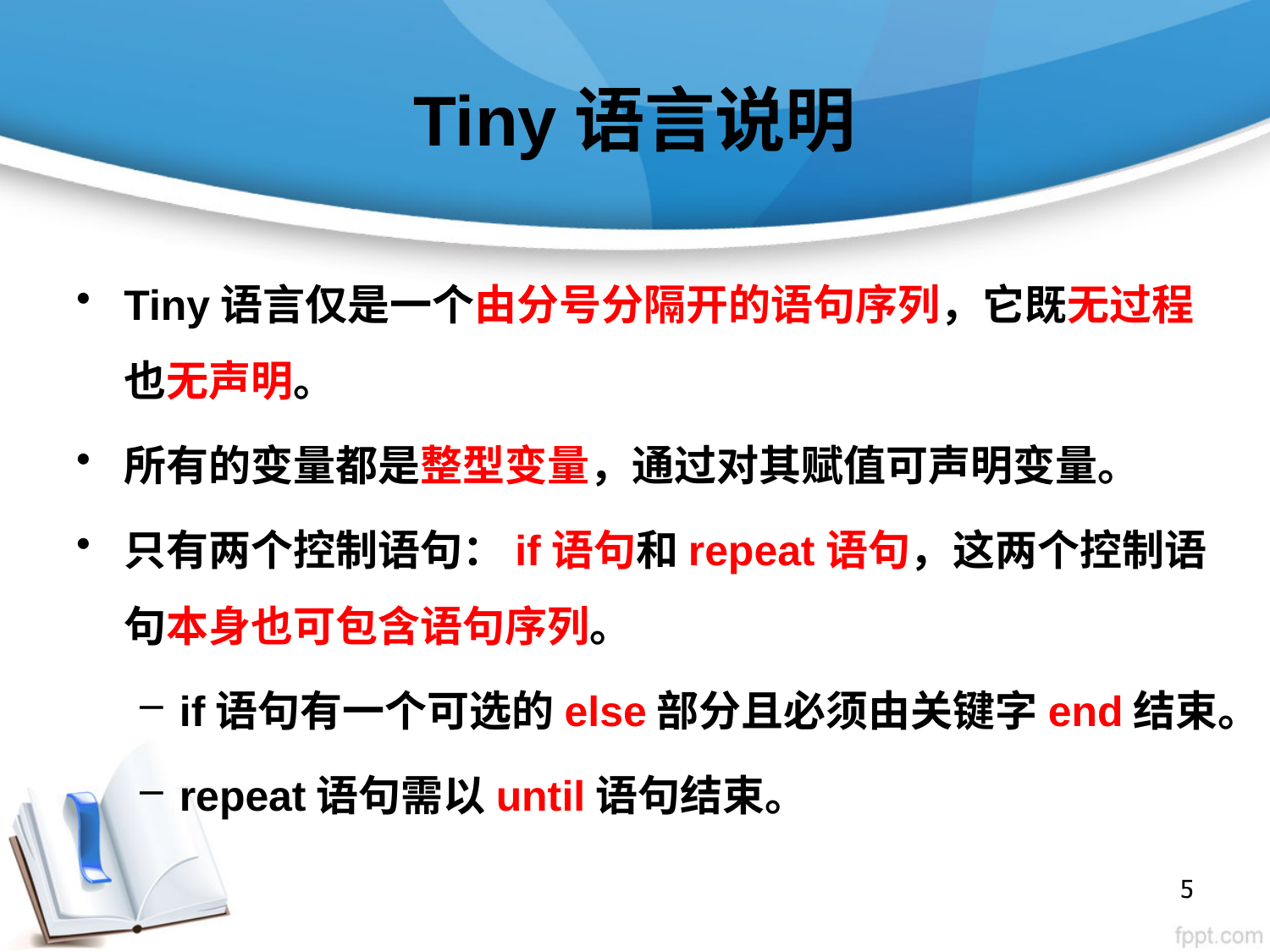

# Tiny语言说明
Tiny语言仅是一个由分号分隔开的语句序列，它既无过程也无声明。
所有的变量都是整型变量，通过对其赋值可声明变量。
只有两个控制语句：if语句和repeat语句，这两个控制语句本身也可包含语句序列。
if语句有一个可选的else部分且必须由关键字end结束。
repeat语句需以until语句结束。
5